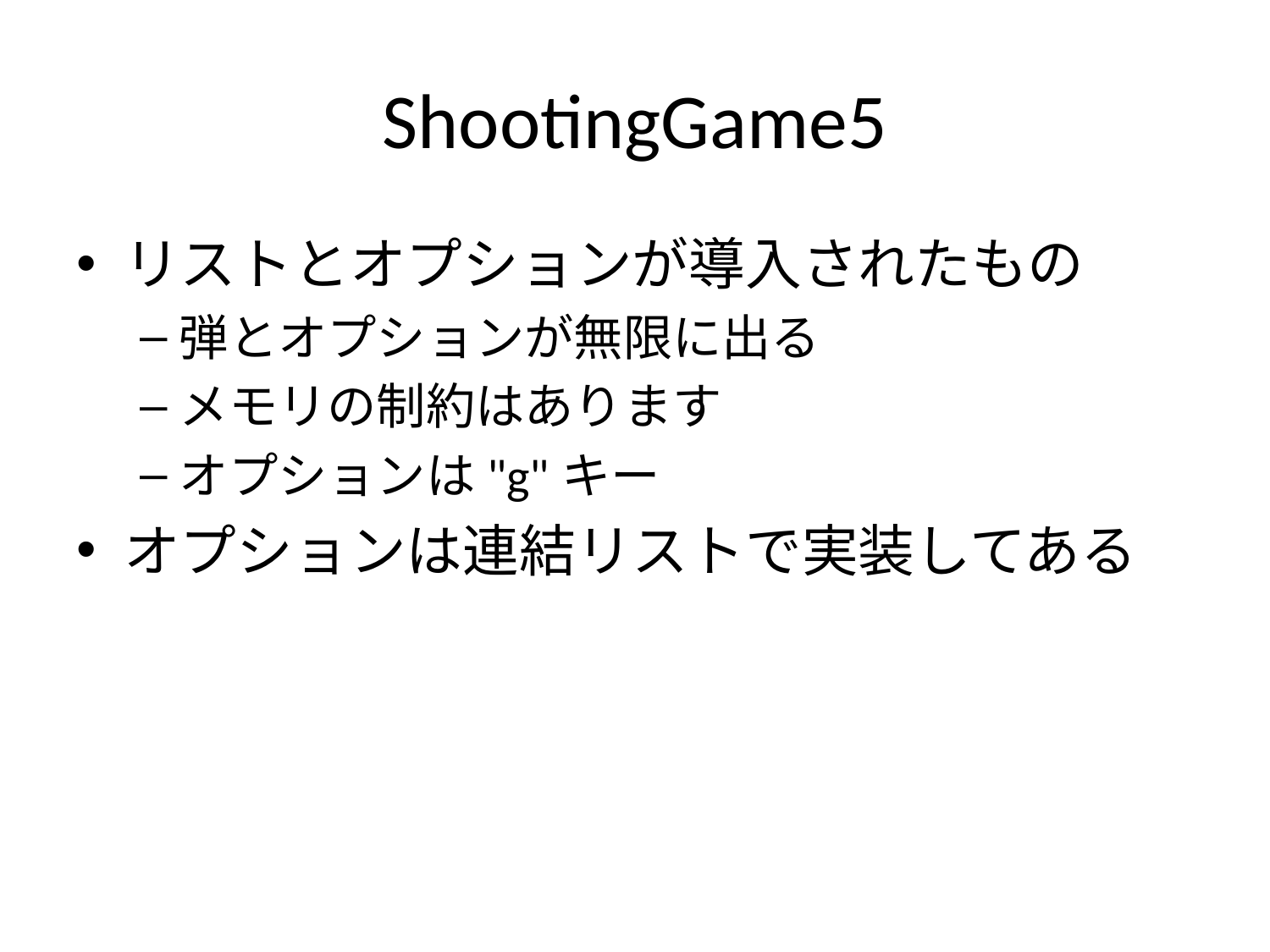

# ShootingGame5
リストとオプションが導入されたもの
弾とオプションが無限に出る
メモリの制約はあります
オプションは"g"キー
オプションは連結リストで実装してある